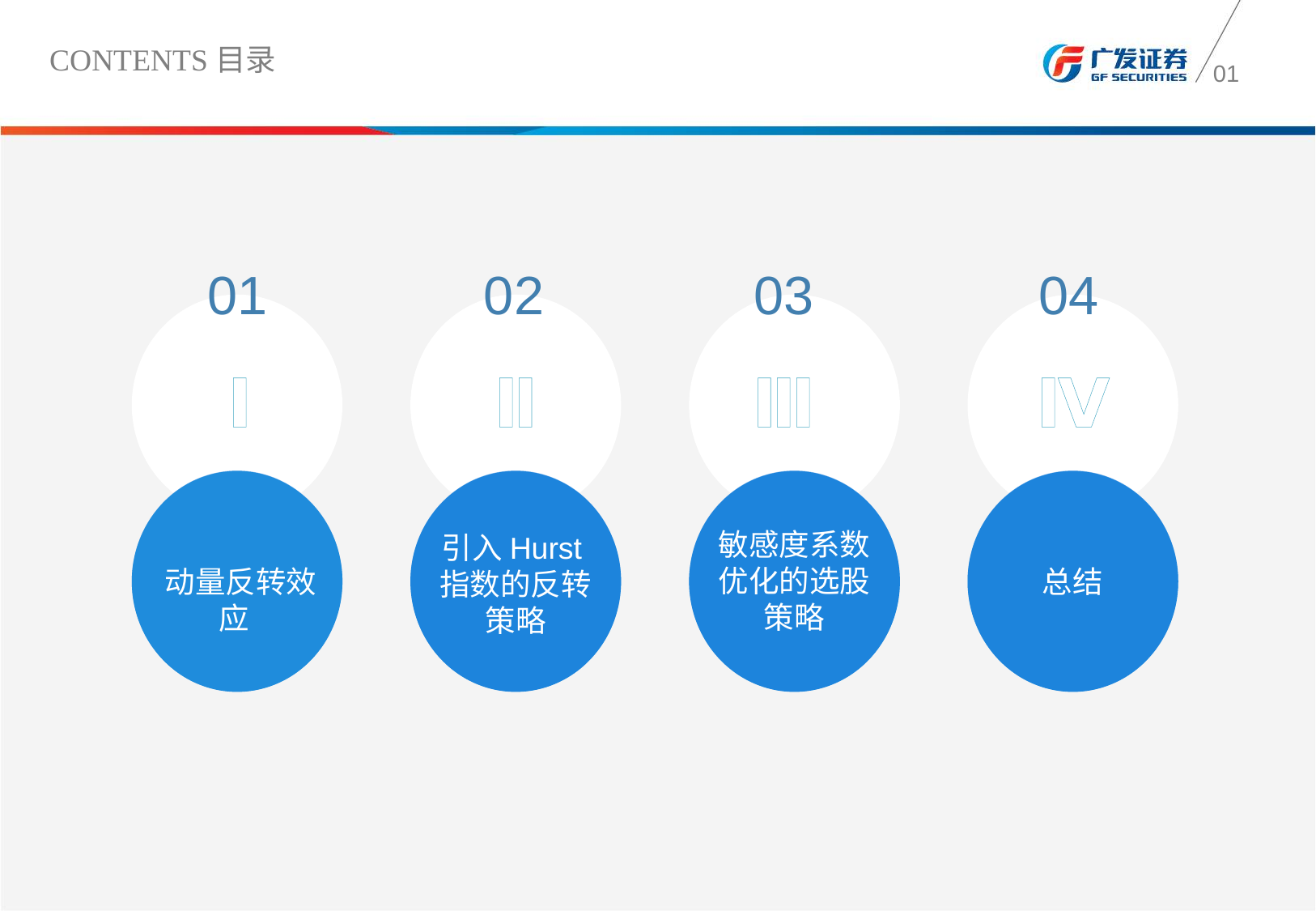

CONTENTS目录
01
01
02
03
04

Ⅰ
Ⅱ
Ⅲ
Ⅳ

敏感度系数优化的选股策略
引入Hurst指数的反转策略
 动量反转效应
总结